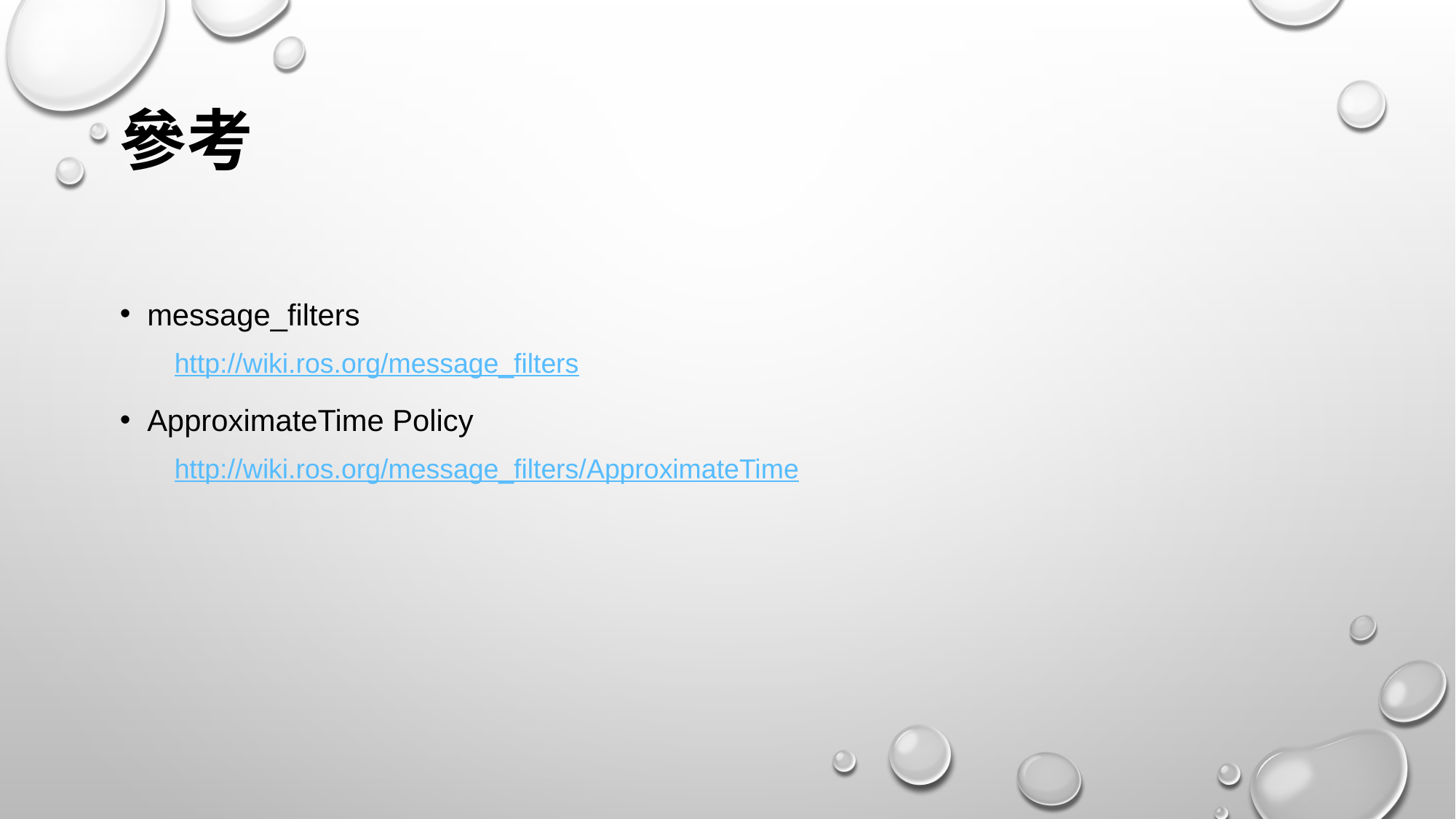

# 參考
message_filters
http://wiki.ros.org/message_filters
ApproximateTime Policy
http://wiki.ros.org/message_filters/ApproximateTime